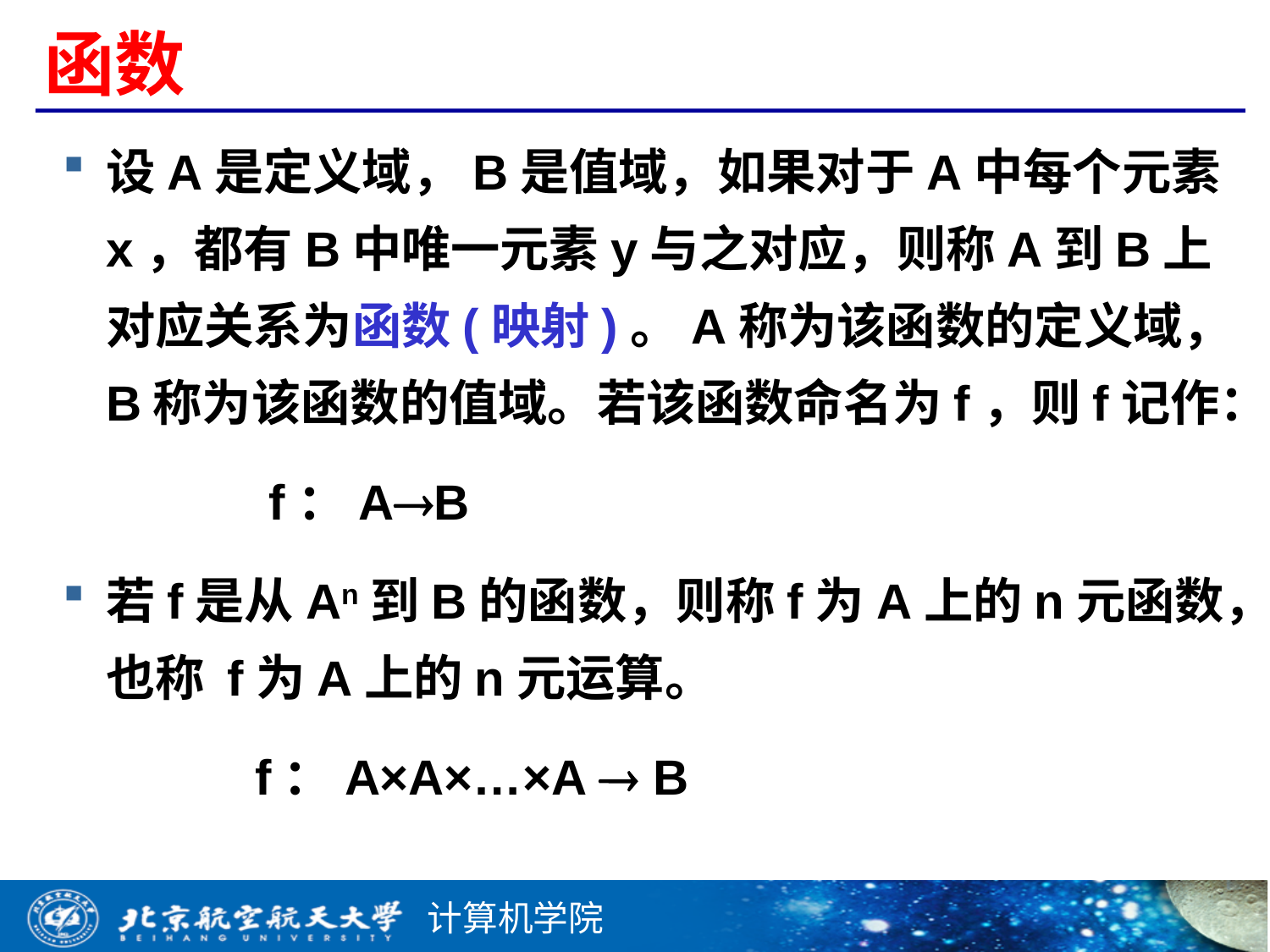

# 函数
设A是定义域，B是值域，如果对于A中每个元素x，都有B中唯一元素y与之对应，则称A到B上对应关系为函数(映射)。A称为该函数的定义域，B称为该函数的值域。若该函数命名为f，则f记作：
               f：A→B
若f是从An到B的函数，则称f为A上的n元函数，也称 f为A上的n元运算。
              f：A×A×…×A → B